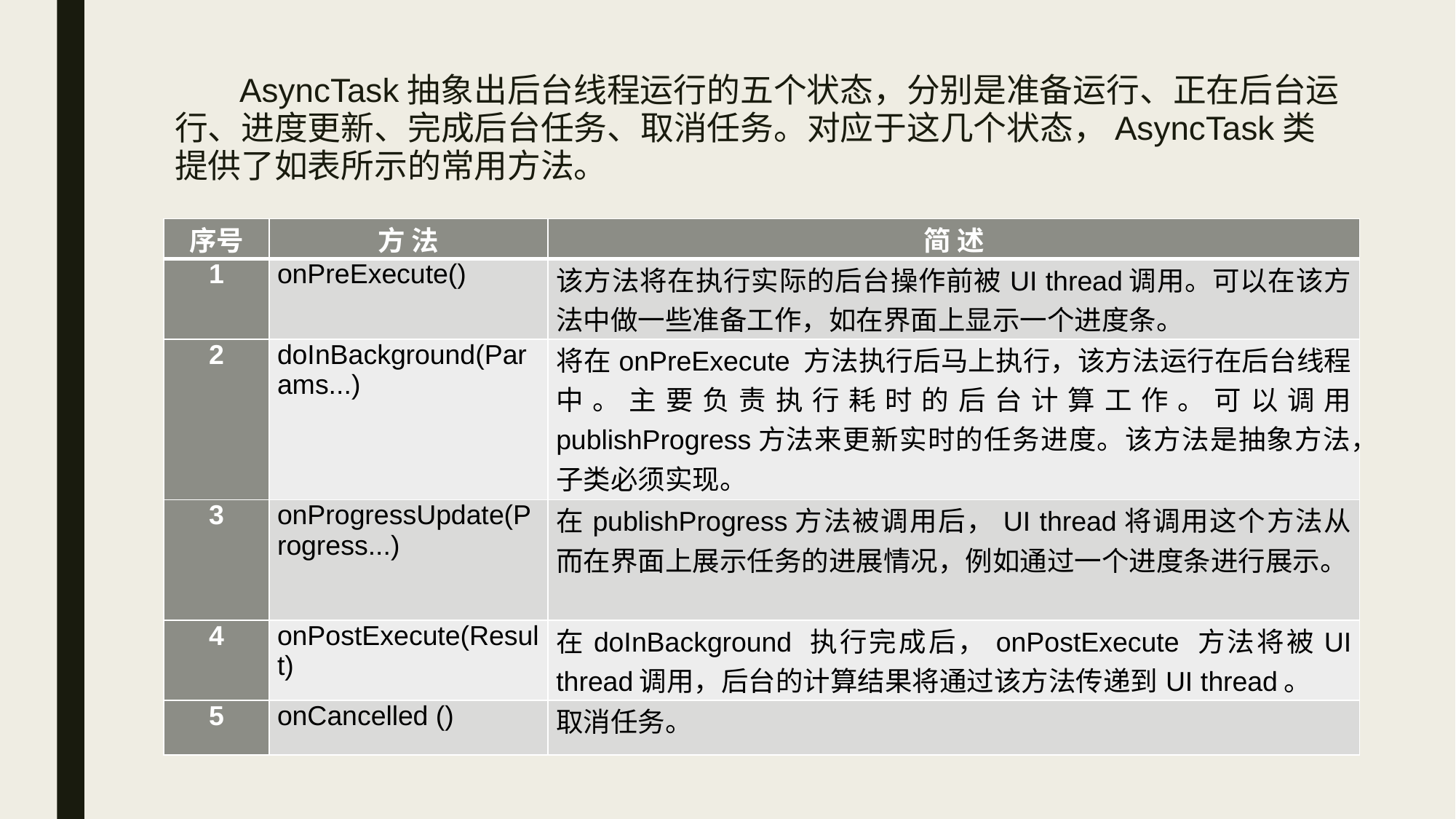

AsyncTask抽象出后台线程运行的五个状态，分别是准备运行、正在后台运行、进度更新、完成后台任务、取消任务。对应于这几个状态，AsyncTask类提供了如表所示的常用方法。
| 序号 | 方 法 | 简 述 |
| --- | --- | --- |
| 1 | onPreExecute() | 该方法将在执行实际的后台操作前被UI thread调用。可以在该方法中做一些准备工作，如在界面上显示一个进度条。 |
| 2 | doInBackground(Params...) | 将在onPreExecute 方法执行后马上执行，该方法运行在后台线程中。主要负责执行耗时的后台计算工作。可以调用 publishProgress方法来更新实时的任务进度。该方法是抽象方法，子类必须实现。 |
| 3 | onProgressUpdate(Progress...) | 在publishProgress方法被调用后，UI thread将调用这个方法从而在界面上展示任务的进展情况，例如通过一个进度条进行展示。 |
| 4 | onPostExecute(Result) | 在doInBackground 执行完成后，onPostExecute 方法将被UI thread调用，后台的计算结果将通过该方法传递到UI thread。 |
| 5 | onCancelled () | 取消任务。 |